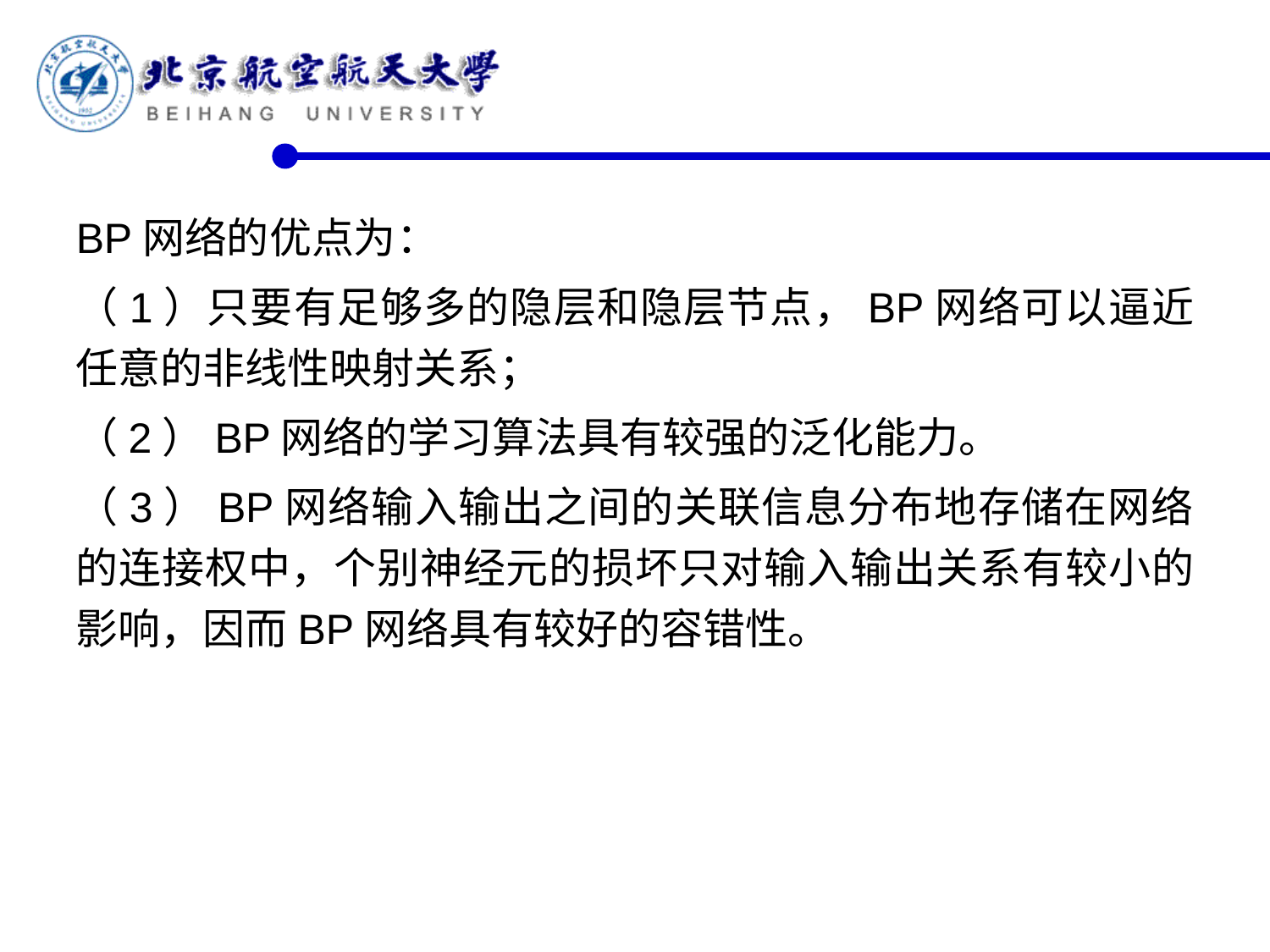

BP网络的优点为：
（1）只要有足够多的隐层和隐层节点，BP网络可以逼近任意的非线性映射关系；
（2）BP网络的学习算法具有较强的泛化能力。
（3）BP网络输入输出之间的关联信息分布地存储在网络的连接权中，个别神经元的损坏只对输入输出关系有较小的影响，因而BP网络具有较好的容错性。